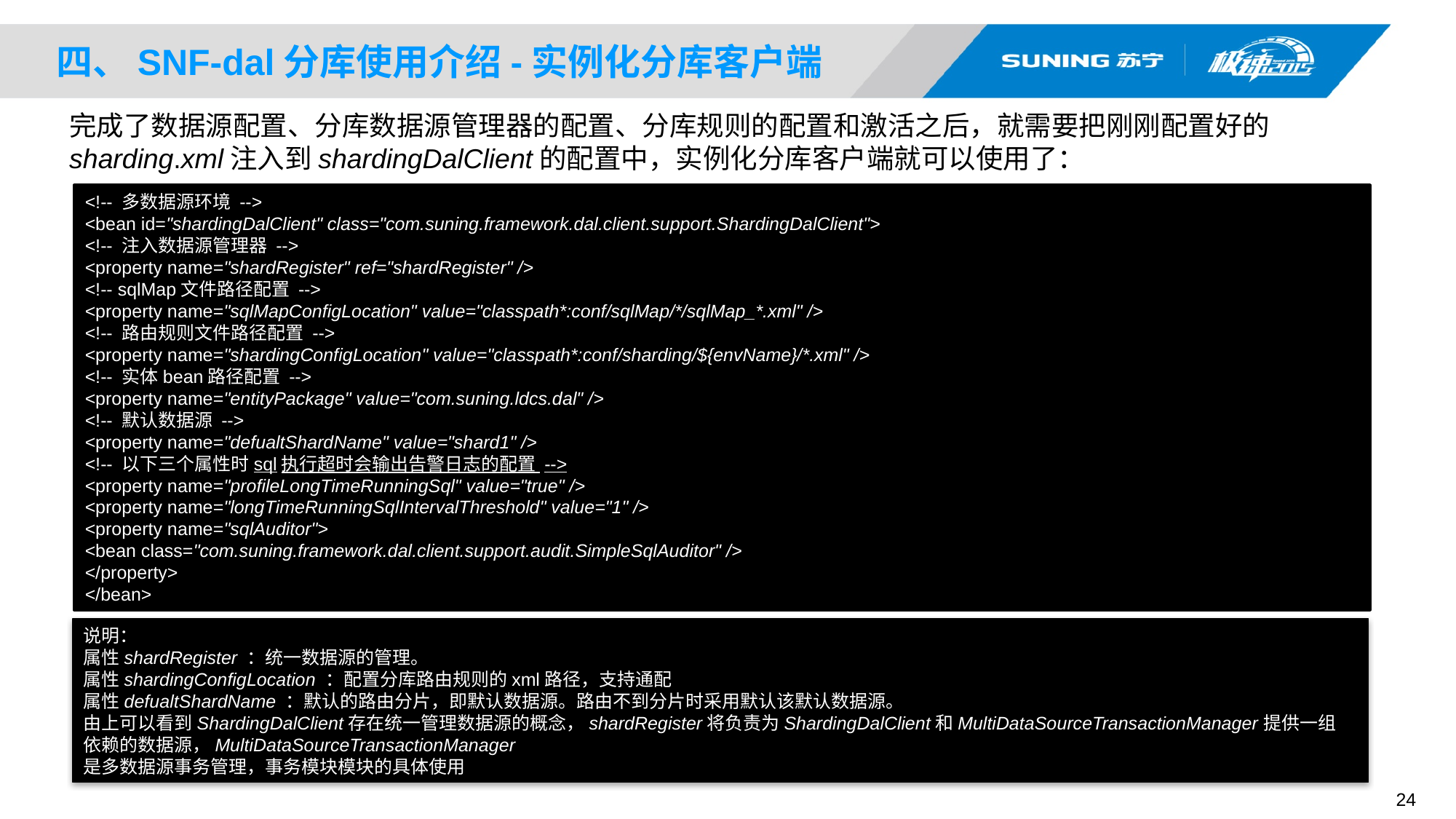

# 四、SNF-dal分库使用介绍-实例化分库客户端
完成了数据源配置、分库数据源管理器的配置、分库规则的配置和激活之后，就需要把刚刚配置好的sharding.xml注入到shardingDalClient的配置中，实例化分库客户端就可以使用了：

<!-- 多数据源环境 -->
<bean id="shardingDalClient" class="com.suning.framework.dal.client.support.ShardingDalClient">
<!-- 注入数据源管理器 -->
<property name="shardRegister" ref="shardRegister" />
<!-- sqlMap文件路径配置 -->
<property name="sqlMapConfigLocation" value="classpath*:conf/sqlMap/*/sqlMap_*.xml" />
<!-- 路由规则文件路径配置 -->
<property name="shardingConfigLocation" value="classpath*:conf/sharding/${envName}/*.xml" />
<!-- 实体bean路径配置 -->
<property name="entityPackage" value="com.suning.ldcs.dal" />
<!-- 默认数据源 -->
<property name="defualtShardName" value="shard1" />
<!-- 以下三个属性时sql执行超时会输出告警日志的配置 -->
<property name="profileLongTimeRunningSql" value="true" />
<property name="longTimeRunningSqlIntervalThreshold" value="1" />
<property name="sqlAuditor">
<bean class="com.suning.framework.dal.client.support.audit.SimpleSqlAuditor" />
</property>
</bean>
说明：
属性shardRegister ：统一数据源的管理。
属性shardingConfigLocation ：配置分库路由规则的xml路径，支持通配
属性defualtShardName ：默认的路由分片，即默认数据源。路由不到分片时采用默认该默认数据源。
由上可以看到ShardingDalClient存在统一管理数据源的概念，shardRegister将负责为ShardingDalClient和MultiDataSourceTransactionManager提供一组
依赖的数据源，MultiDataSourceTransactionManager
是多数据源事务管理，事务模块模块的具体使用